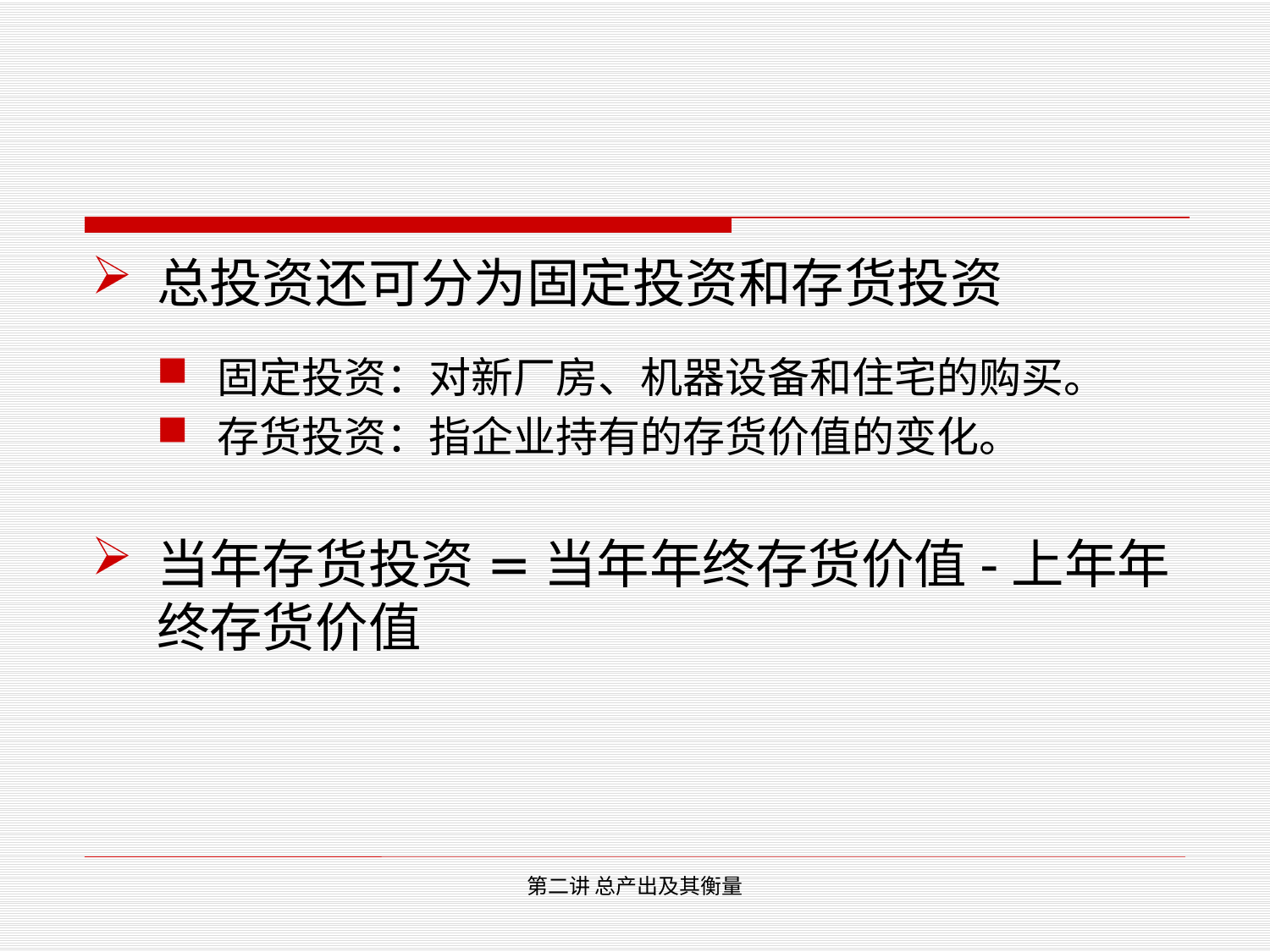

总投资还可分为固定投资和存货投资

固定投资：对新厂房、机器设备和住宅的购买。
存货投资：指企业持有的存货价值的变化。

当年存货投资=当年年终存货价值-上年年终存货价值

第二讲 总产出及其衡量